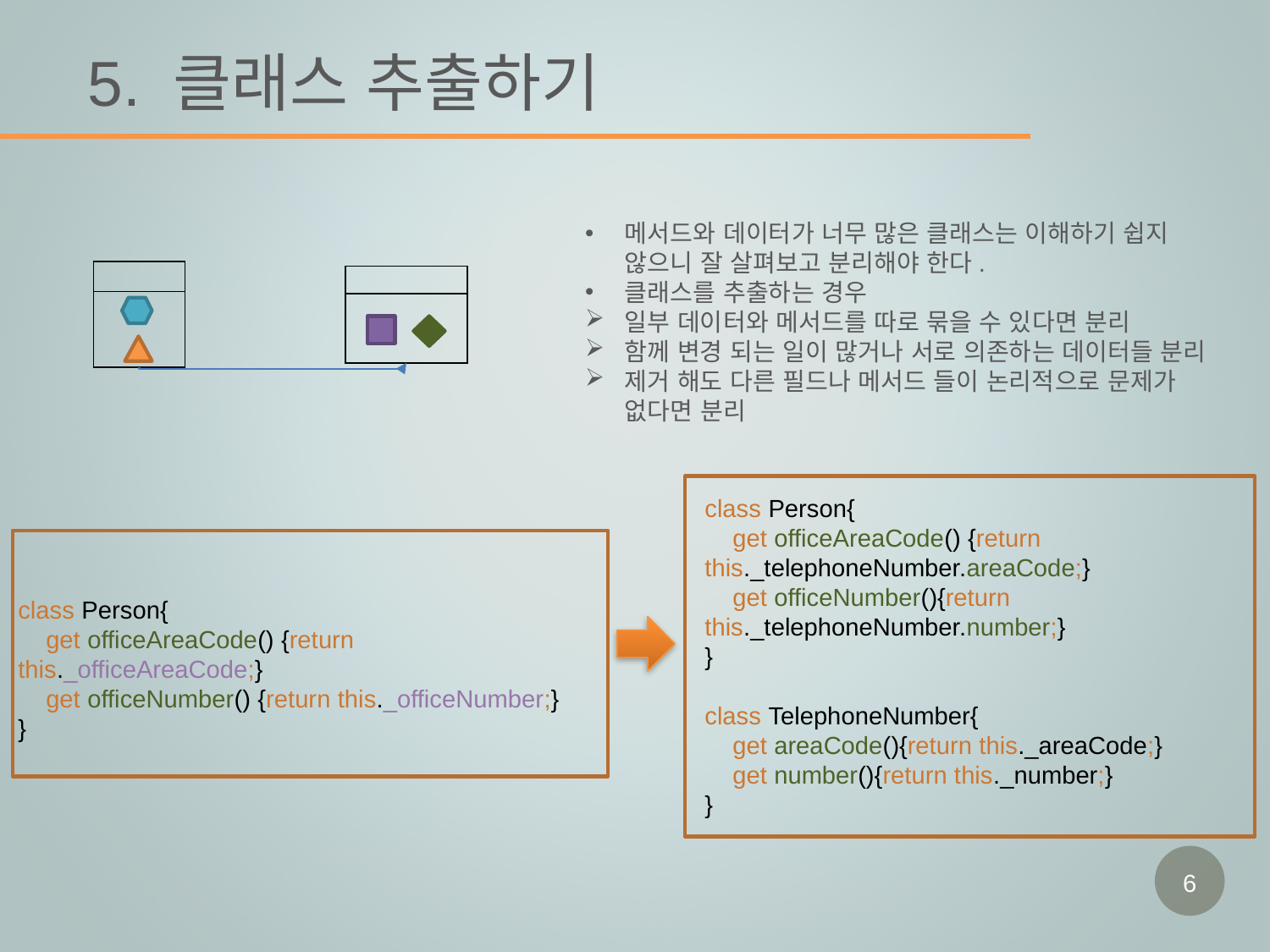

# 5. 클래스 추출하기
메서드와 데이터가 너무 많은 클래스는 이해하기 쉽지 않으니 잘 살펴보고 분리해야 한다.
클래스를 추출하는 경우
일부 데이터와 메서드를 따로 묶을 수 있다면 분리
함께 변경 되는 일이 많거나 서로 의존하는 데이터들 분리
제거 해도 다른 필드나 메서드 들이 논리적으로 문제가 없다면 분리
|  |
| --- |
|  |
|  |
| --- |
|  |

class Person{
    get officeAreaCode() {return this._telephoneNumber.areaCode;}
    get officeNumber(){return this._telephoneNumber.number;}
}
class TelephoneNumber{
    get areaCode(){return this._areaCode;}
    get number(){return this._number;}
}

class Person{
    get officeAreaCode() {return this._officeAreaCode;}
    get officeNumber() {return this._officeNumber;}
}